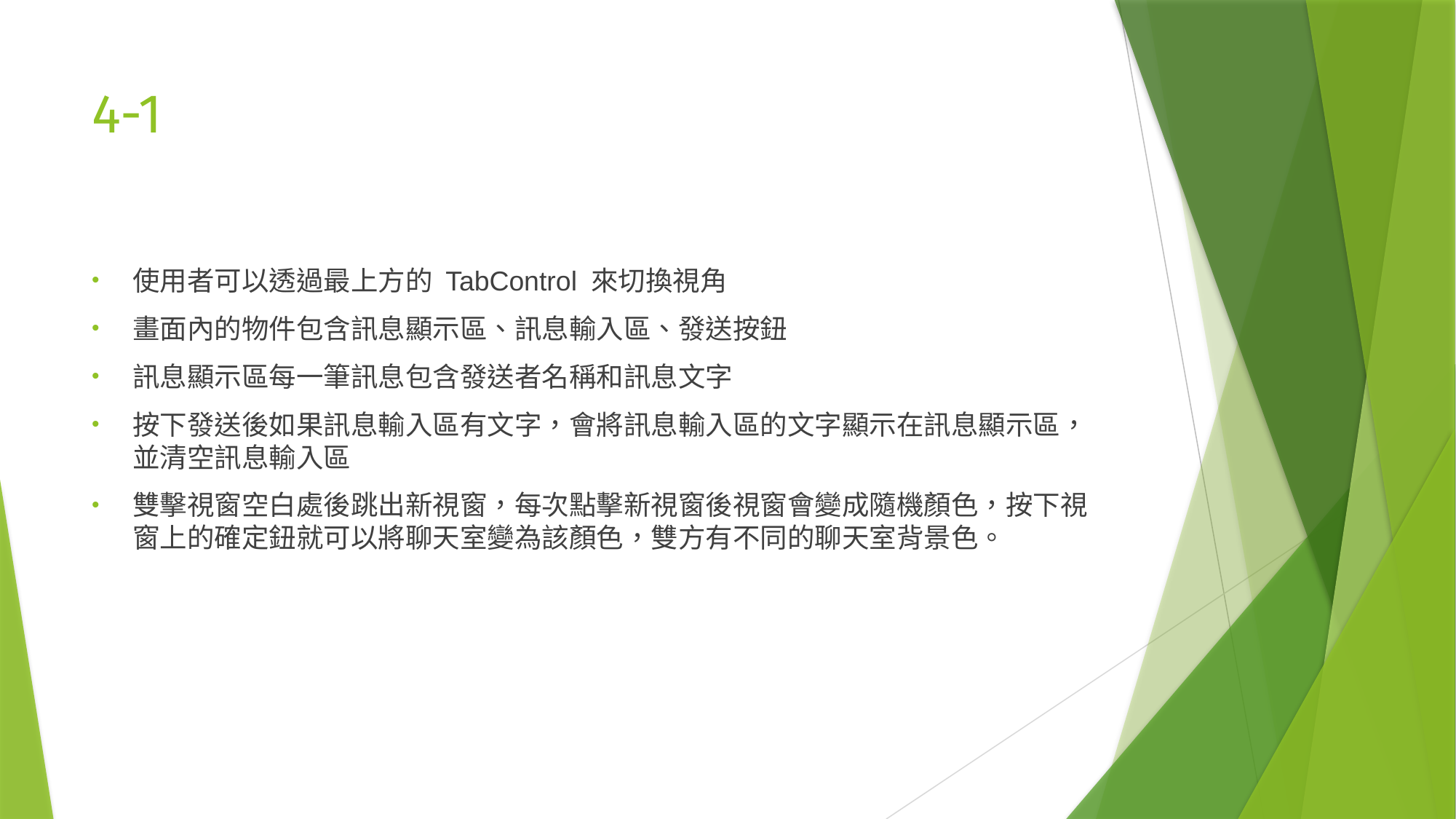

# 4-1
使用者可以透過最上方的 TabControl 來切換視角
畫面內的物件包含訊息顯示區、訊息輸入區、發送按鈕
訊息顯示區每一筆訊息包含發送者名稱和訊息文字
按下發送後如果訊息輸入區有文字，會將訊息輸入區的文字顯示在訊息顯示區，並清空訊息輸入區
雙擊視窗空白處後跳出新視窗，每次點擊新視窗後視窗會變成隨機顏色，按下視窗上的確定鈕就可以將聊天室變為該顏色，雙方有不同的聊天室背景色。